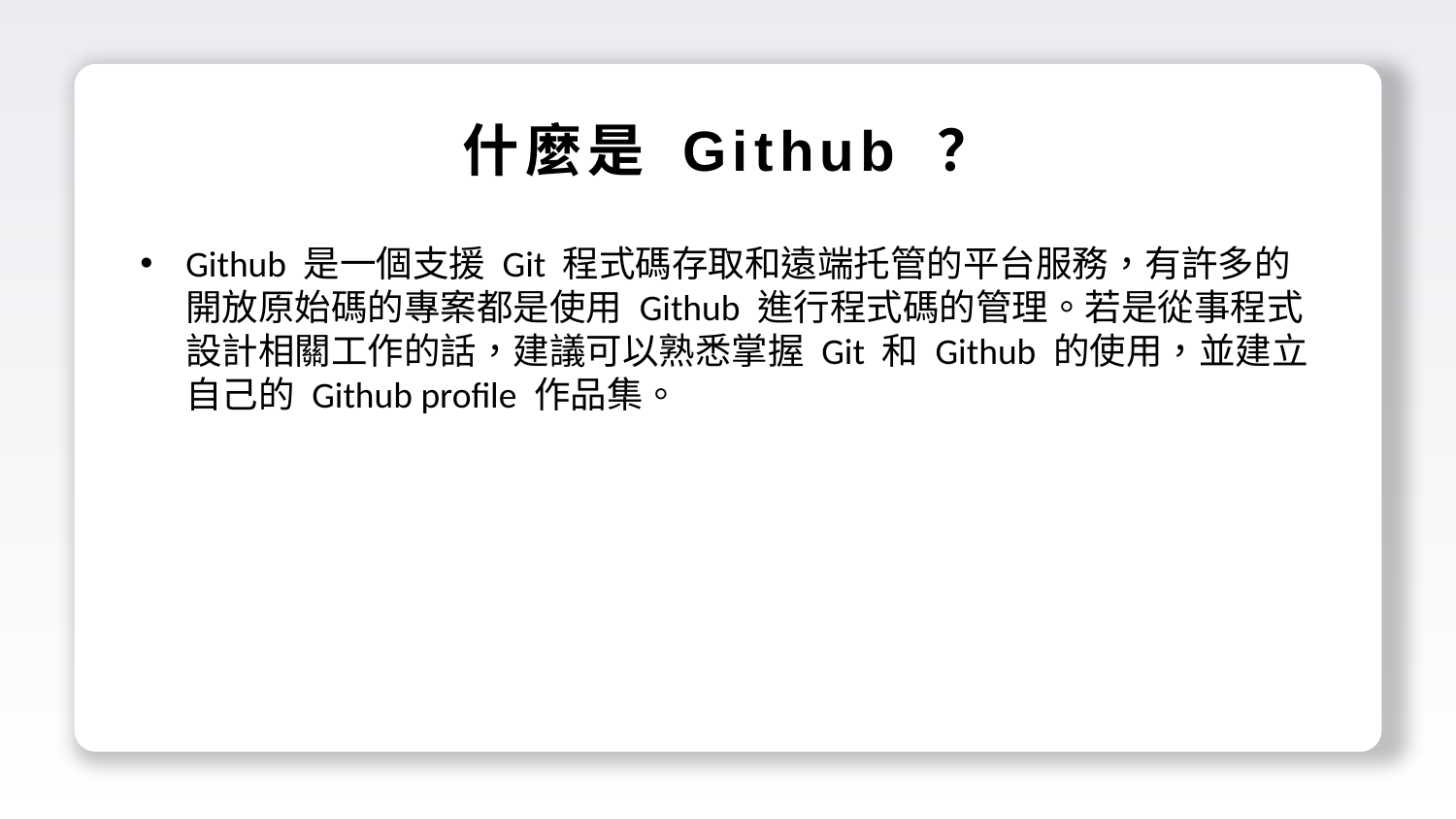

什麼是 Github ？
Github 是一個支援 Git 程式碼存取和遠端托管的平台服務，有許多的開放原始碼的專案都是使用 Github 進行程式碼的管理。若是從事程式設計相關工作的話，建議可以熟悉掌握 Git 和 Github 的使用，並建立自己的 Github profile 作品集。